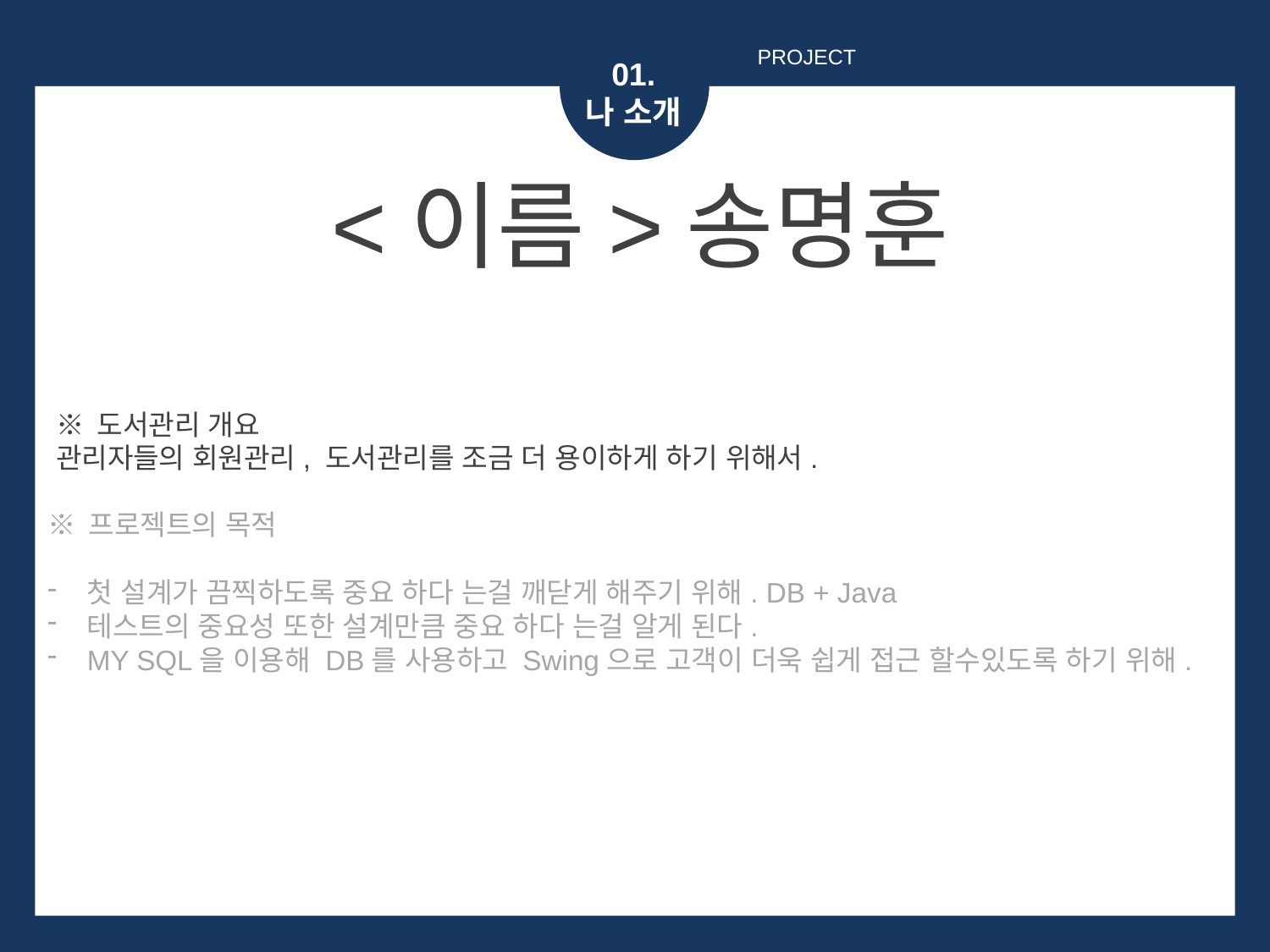

PROJECT
01.
나 소개

		<이름>송명훈
※ 도서관리 개요
관리자들의 회원관리, 도서관리를 조금 더 용이하게 하기 위해서.
※ 프로젝트의 목적

첫 설계가 끔찍하도록 중요 하다 는걸 깨닫게 해주기 위해. DB + Java
테스트의 중요성 또한 설계만큼 중요 하다 는걸 알게 된다.
MY SQL을 이용해 DB를 사용하고 Swing으로 고객이 더욱 쉽게 접근 할수있도록 하기 위해.